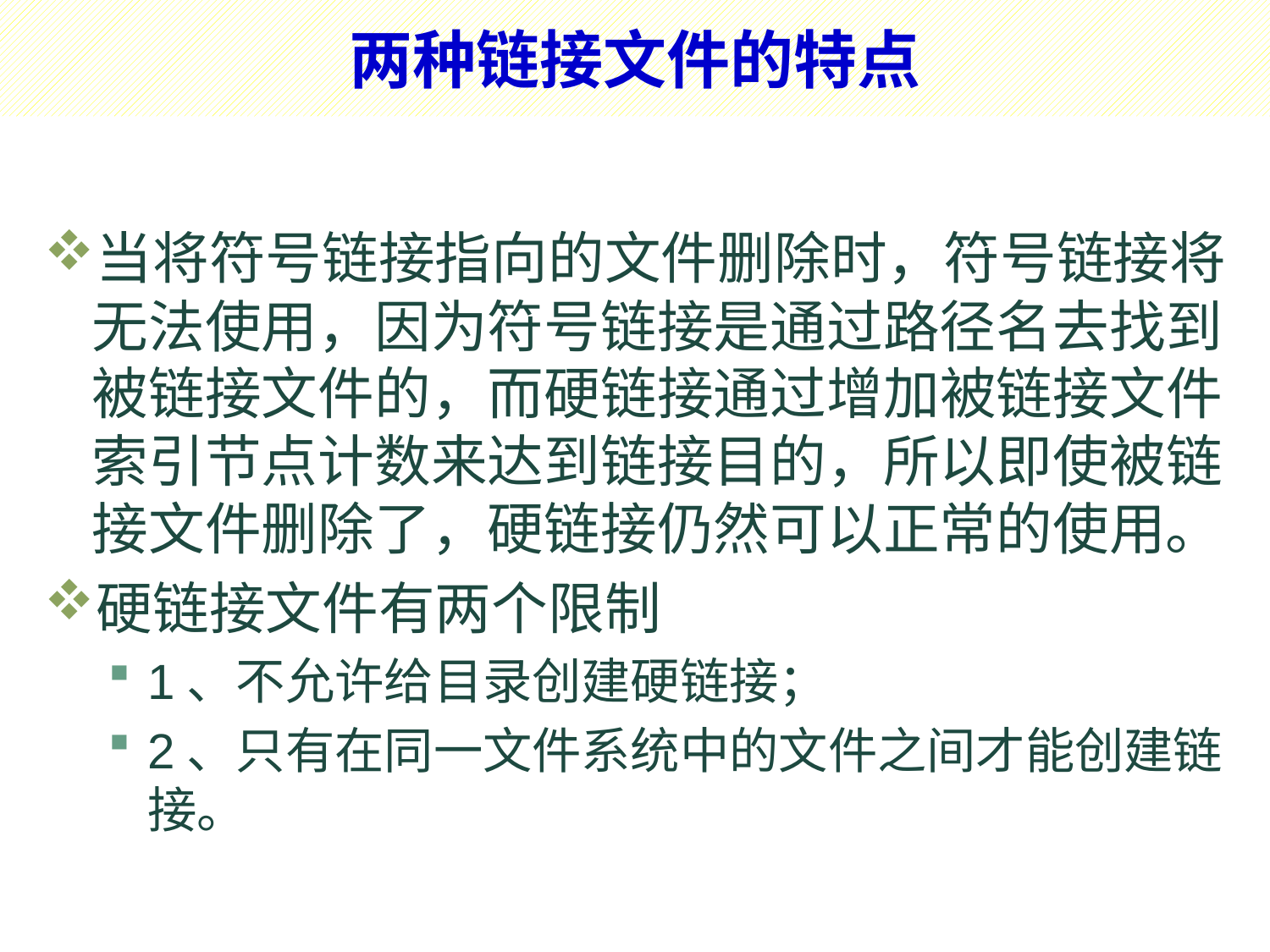

# 两种链接文件的特点

当将符号链接指向的文件删除时，符号链接将无法使用，因为符号链接是通过路径名去找到被链接文件的，而硬链接通过增加被链接文件索引节点计数来达到链接目的，所以即使被链接文件删除了，硬链接仍然可以正常的使用。
硬链接文件有两个限制
1、不允许给目录创建硬链接；
2、只有在同一文件系统中的文件之间才能创建链接。